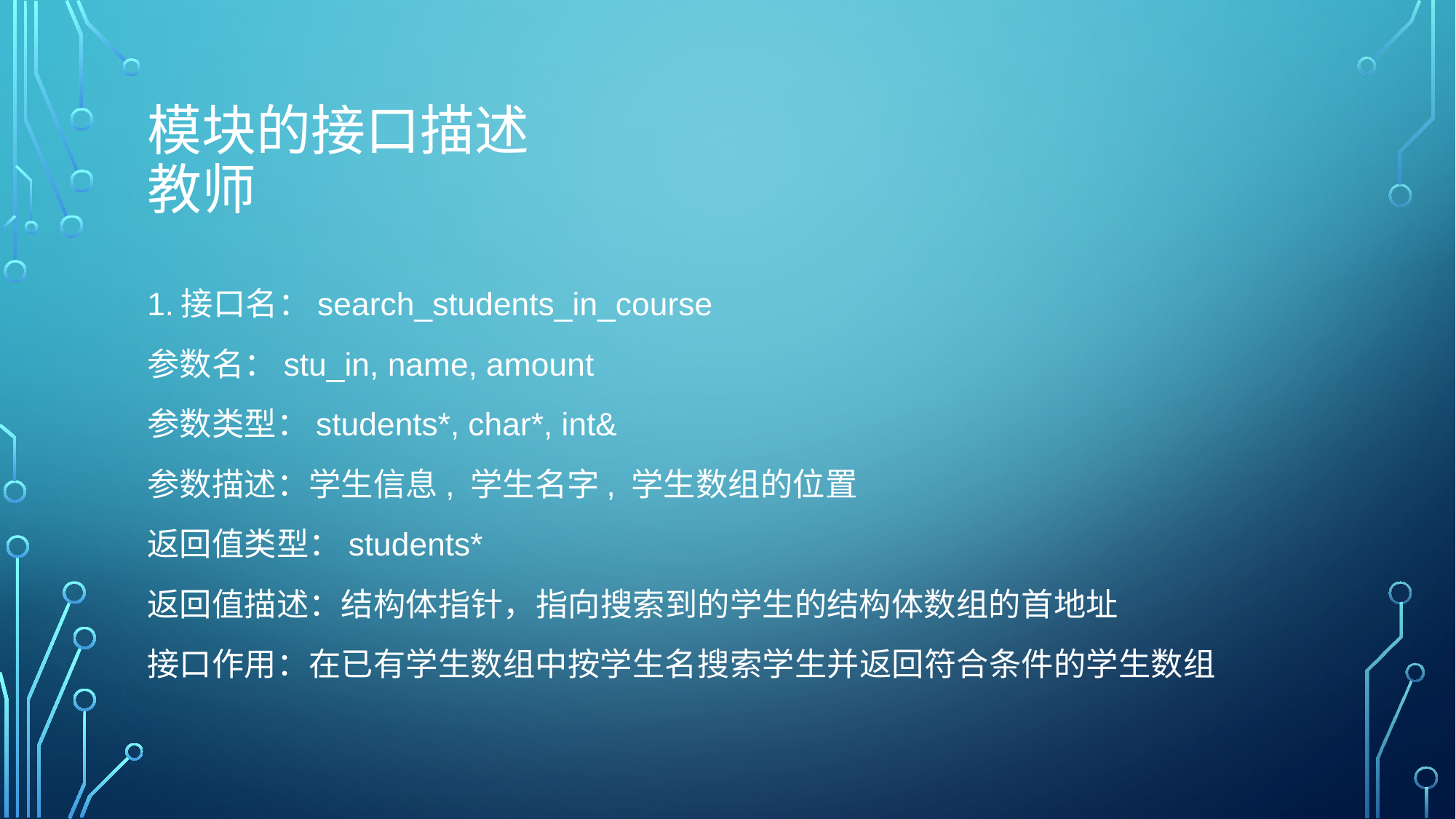

# 模块的接口描述 教师

1.接口名：search_students_in_course
参数名：stu_in, name, amount
参数类型：students*, char*, int&
参数描述：学生信息, 学生名字, 学生数组的位置
返回值类型：students*
返回值描述：结构体指针，指向搜索到的学生的结构体数组的首地址
接口作用：在已有学生数组中按学生名搜索学生并返回符合条件的学生数组